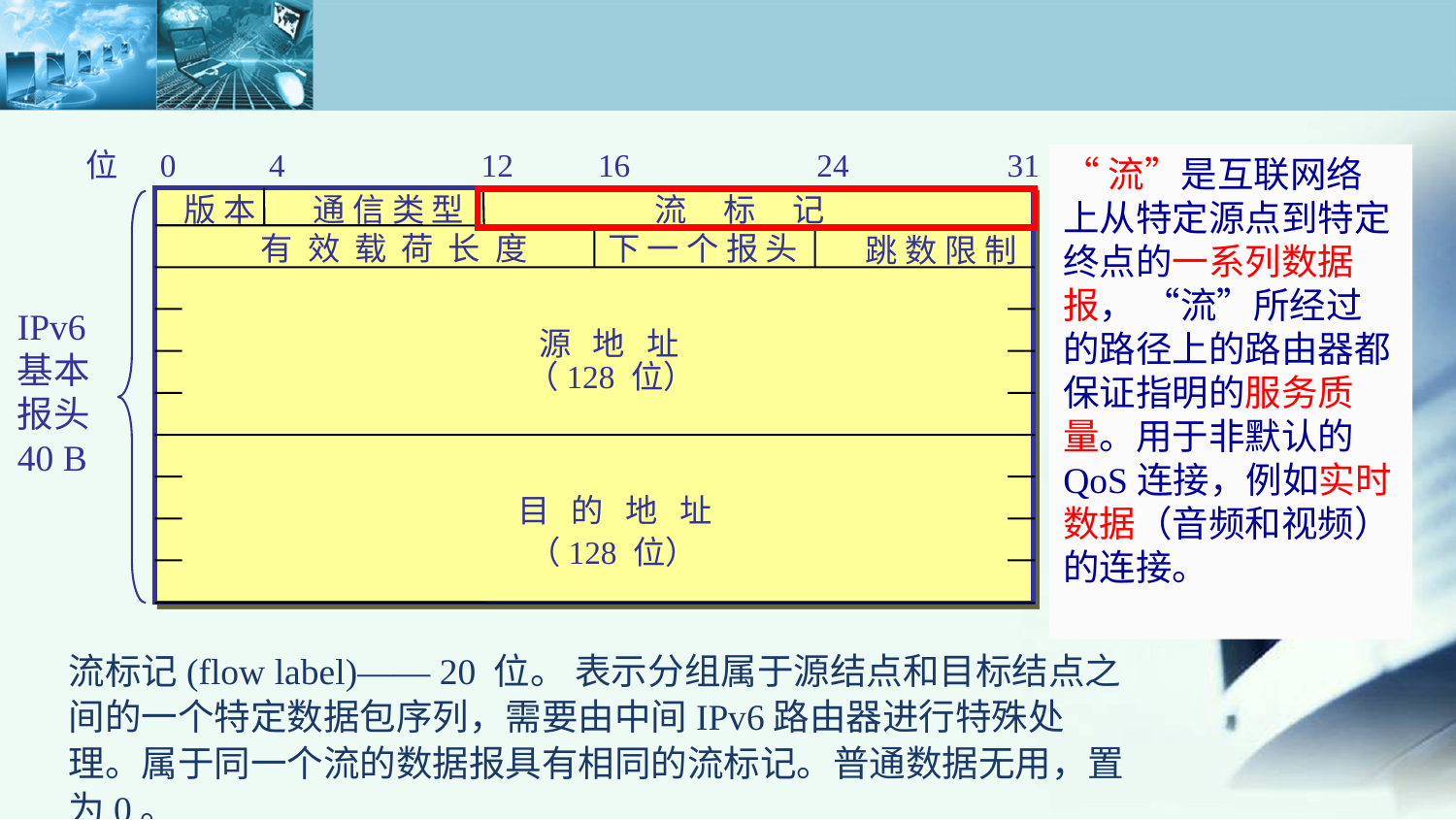

位
0
4
12
16
24
31
“流”是互联网络上从特定源点到特定终点的一系列数据报， “流”所经过的路径上的路由器都保证指明的服务质量。用于非默认的QoS连接，例如实时数据（音频和视频）的连接。

版 本
通 信 类 型
流     标     记

有  效  载  荷  长  度
下 一 个 报 头
跳 数 限 制

IPv6
基本
报头
40 B

源   地   址
（128 位）

目   的   地   址

（128 位）

流标记(flow label)—— 20 位。 表示分组属于源结点和目标结点之间的一个特定数据包序列，需要由中间IPv6路由器进行特殊处理。属于同一个流的数据报具有相同的流标记。普通数据无用，置为0。